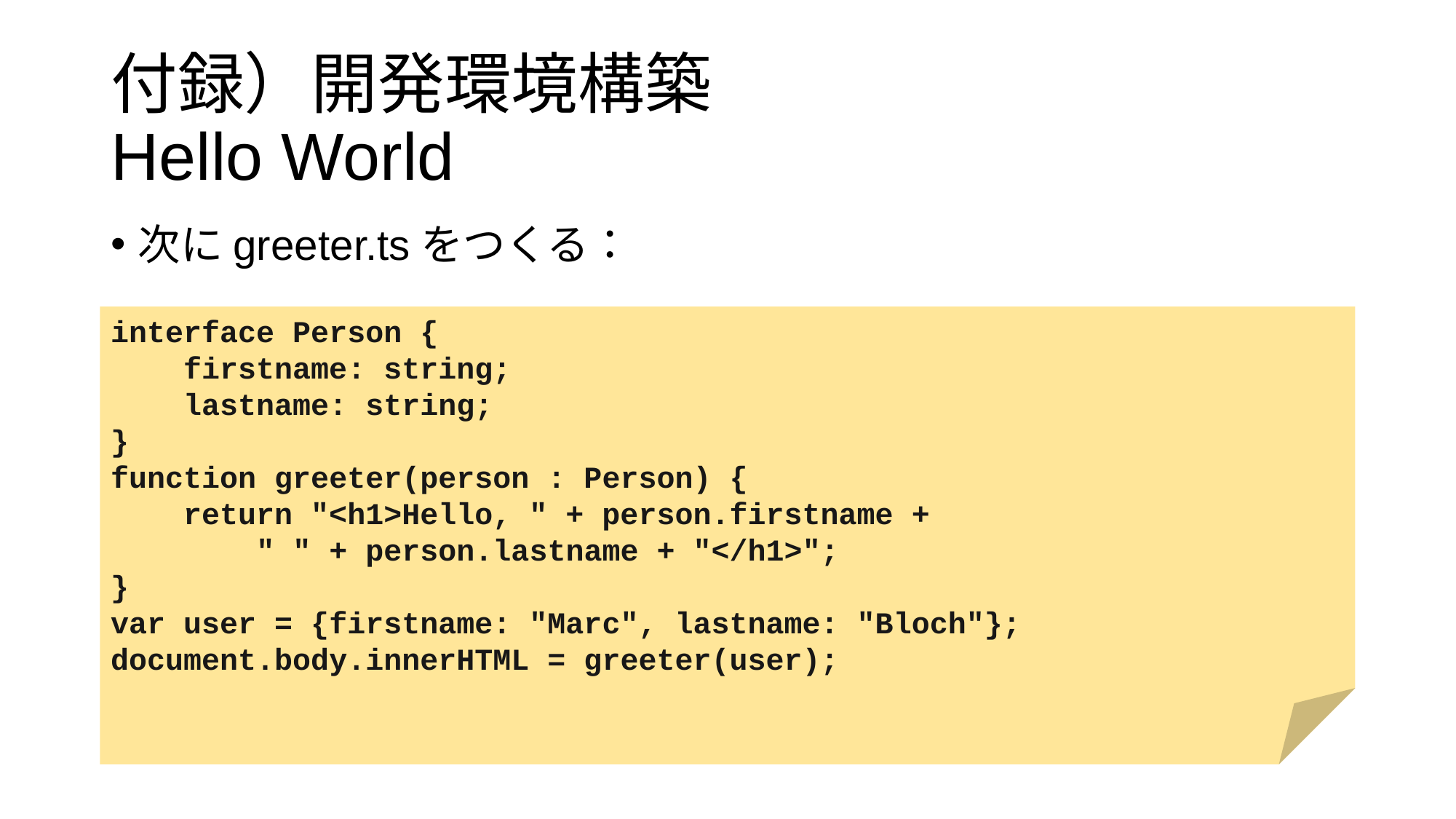

# 付録）開発環境構築 Hello World
次にgreeter.tsをつくる：
interface Person {
    firstname: string;
    lastname: string;
}
function greeter(person : Person) {
    return "<h1>Hello, " + person.firstname +
        " " + person.lastname + "</h1>";
}
var user = {firstname: "Marc", lastname: "Bloch"};
document.body.innerHTML = greeter(user);